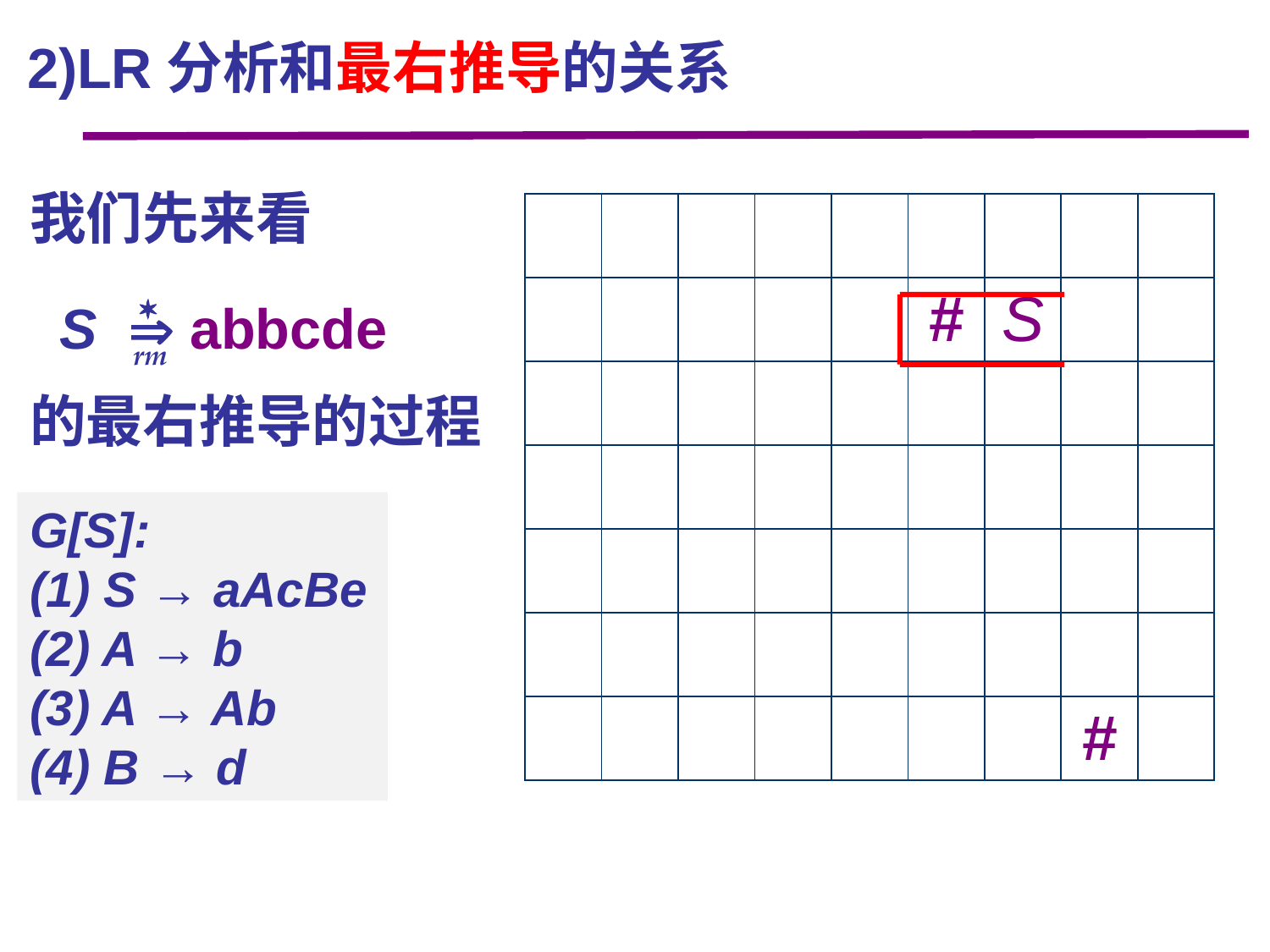

2)LR分析和最右推导的关系
我们先来看

的最右推导的过程
|  |  |  |  |  |  |  |  |  |
| --- | --- | --- | --- | --- | --- | --- | --- | --- |
|  |  |  |  |  | # | S |  |  |
|  |  |  |  |  |  |  |  |  |
|  |  |  |  |  |  |  |  |  |
|  |  |  |  |  |  |  |  |  |
|  |  |  |  |  |  |  |  |  |
|  |  |  |  |  |  |  | # |  |

∗
S  ⇒ abbcde
rm
G[S]:
(1) S → aAcBe
(2) A → b
(3) A → Ab
(4) B → d